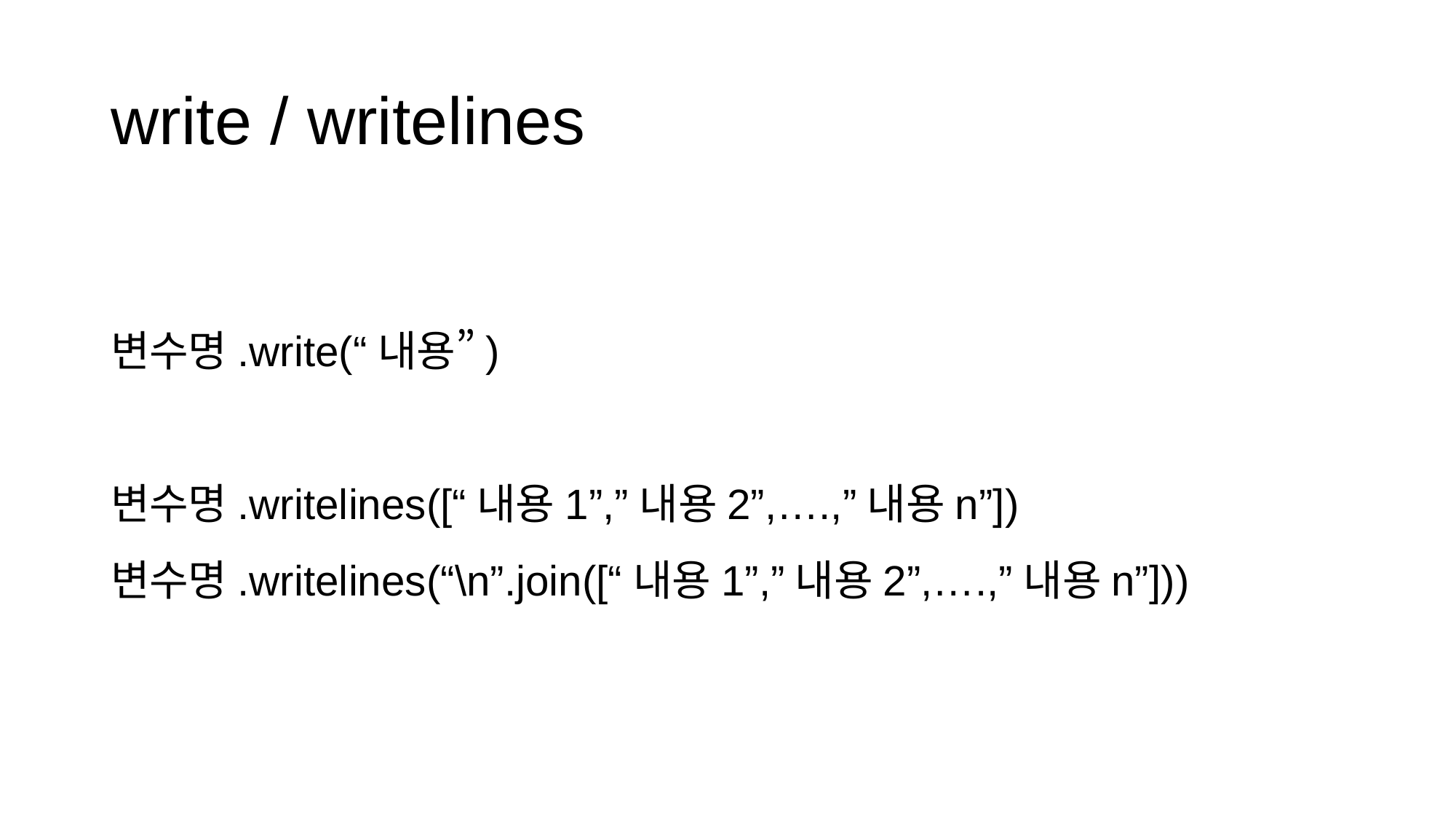

# write / writelines
변수명.write(“내용”)

변수명.writelines([“내용1”,”내용2”,….,”내용n”])
변수명.writelines(“\n”.join([“내용1”,”내용2”,….,”내용n”]))